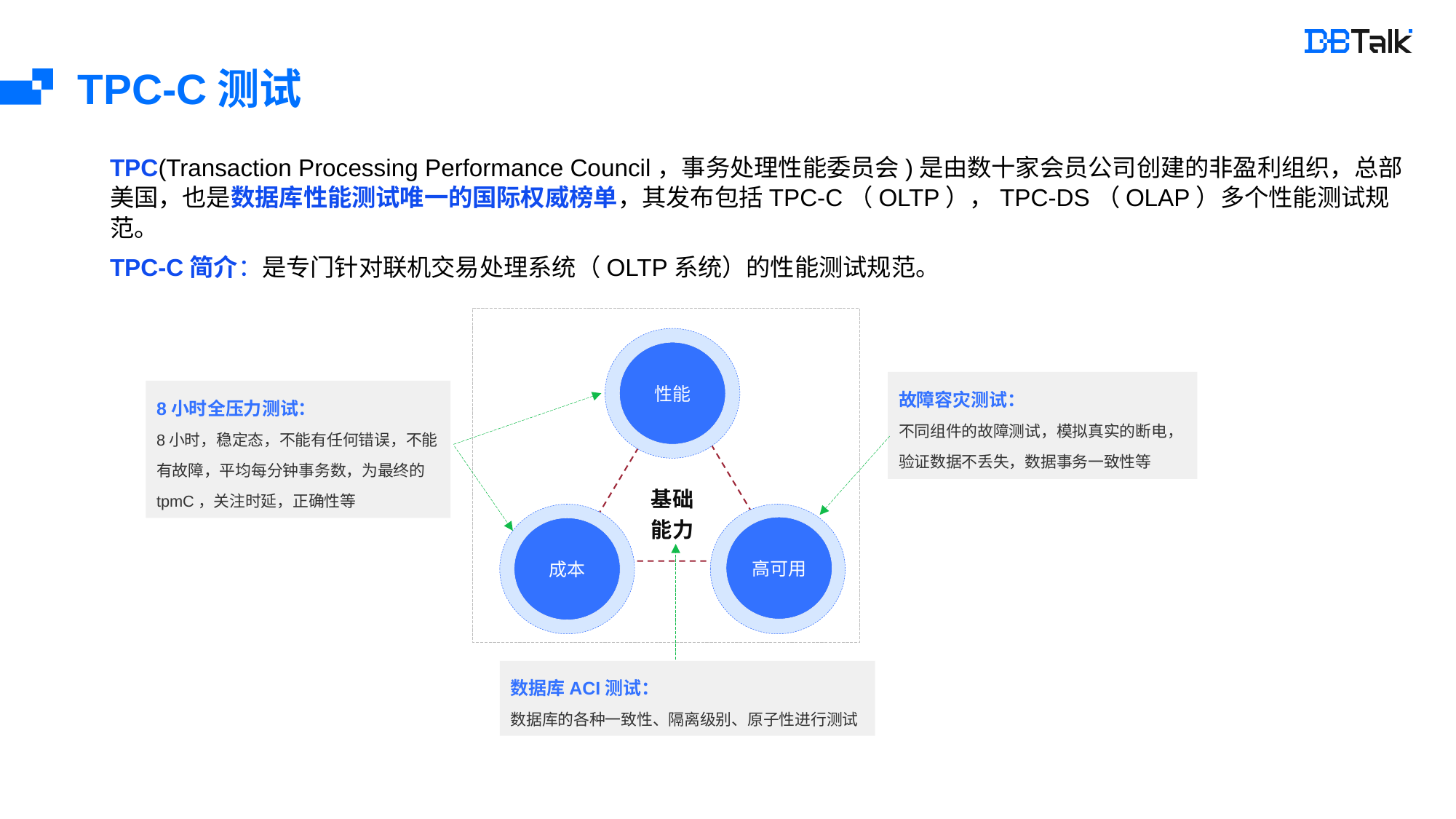

TPC-C测试
TPC(Transaction Processing Performance Council，事务处理性能委员会)是由数十家会员公司创建的非盈利组织，总部美国，也是数据库性能测试唯一的国际权威榜单，其发布包括TPC-C（OLTP），TPC-DS（OLAP）多个性能测试规范。
TPC-C简介：是专门针对联机交易处理系统（OLTP系统）的性能测试规范。

性能

基础能力

高可用
成本
故障容灾测试：
不同组件的故障测试，模拟真实的断电，验证数据不丢失，数据事务一致性等
8小时全压力测试：
8小时，稳定态，不能有任何错误，不能有故障，平均每分钟事务数，为最终的tpmC，关注时延，正确性等
数据库ACI测试：
数据库的各种一致性、隔离级别、原子性进行测试